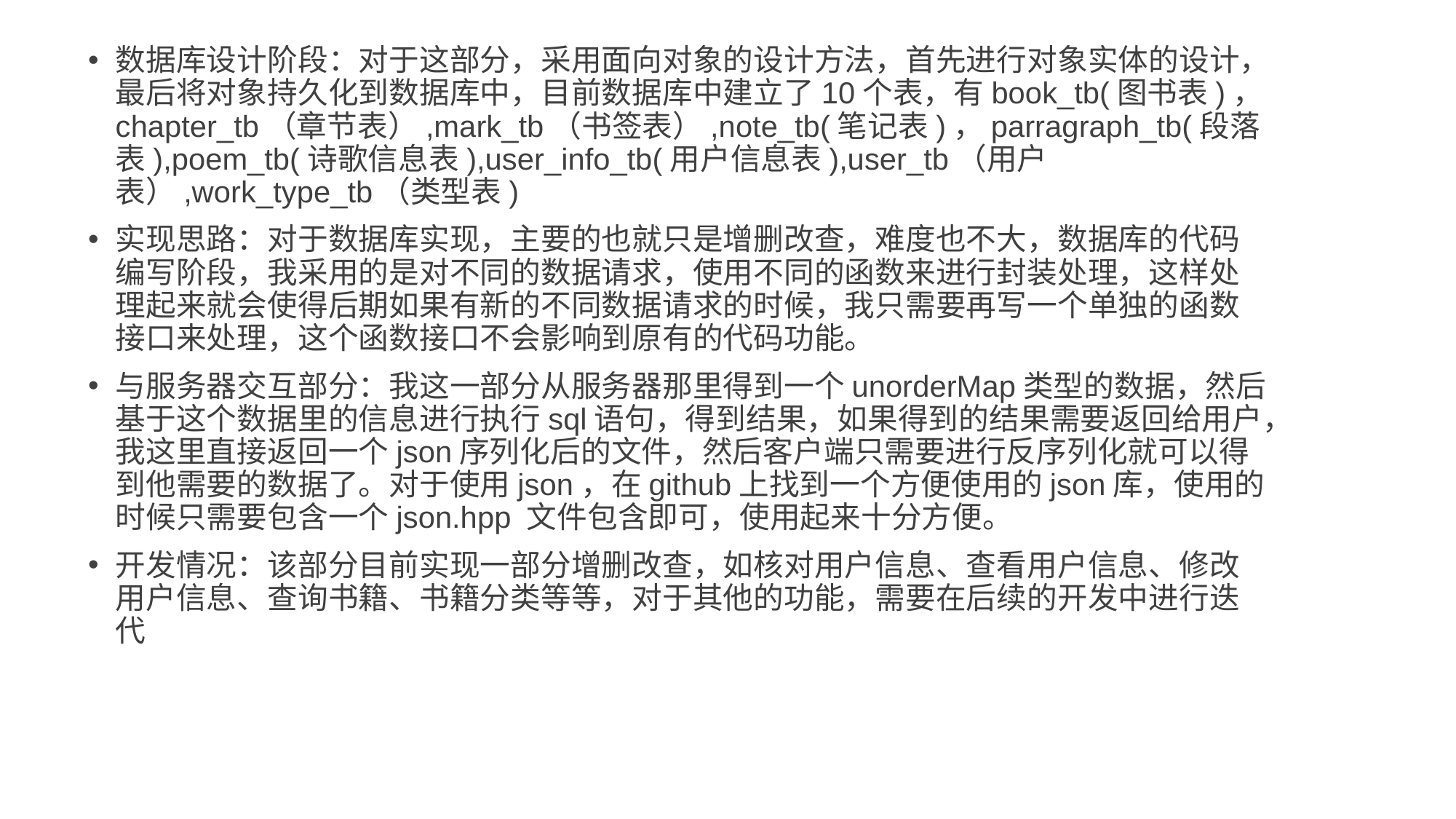

数据库设计阶段：对于这部分，采用面向对象的设计方法，首先进行对象实体的设计，最后将对象持久化到数据库中，目前数据库中建立了10个表，有book_tb(图书表)，chapter_tb（章节表）,mark_tb（书签表）,note_tb(笔记表)，parragraph_tb(段落表),poem_tb(诗歌信息表),user_info_tb(用户信息表),user_tb（用户表）,work_type_tb（类型表)
实现思路：对于数据库实现，主要的也就只是增删改查，难度也不大，数据库的代码编写阶段，我采用的是对不同的数据请求，使用不同的函数来进行封装处理，这样处理起来就会使得后期如果有新的不同数据请求的时候，我只需要再写一个单独的函数接口来处理，这个函数接口不会影响到原有的代码功能。
与服务器交互部分：我这一部分从服务器那里得到一个unorderMap类型的数据，然后基于这个数据里的信息进行执行sql语句，得到结果，如果得到的结果需要返回给用户，我这里直接返回一个json序列化后的文件，然后客户端只需要进行反序列化就可以得到他需要的数据了。对于使用json，在github上找到一个方便使用的json库，使用的时候只需要包含一个json.hpp 文件包含即可，使用起来十分方便。
开发情况：该部分目前实现一部分增删改查，如核对用户信息、查看用户信息、修改用户信息、查询书籍、书籍分类等等，对于其他的功能，需要在后续的开发中进行迭代